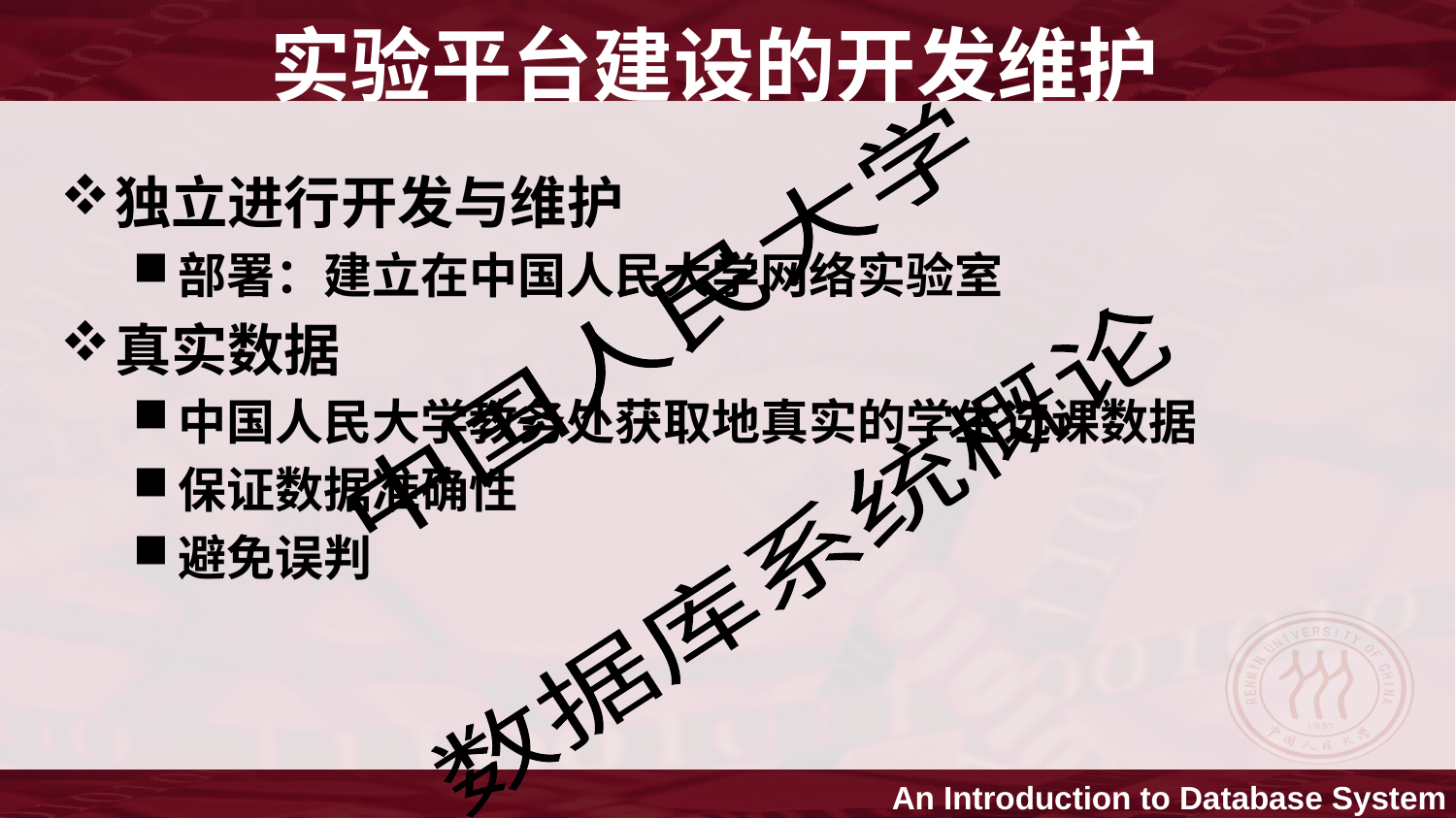

# 实验平台建设的开发维护
独立进行开发与维护
部署：建立在中国人民大学网络实验室
真实数据
中国人民大学教务处获取地真实的学生选课数据
保证数据准确性
避免误判